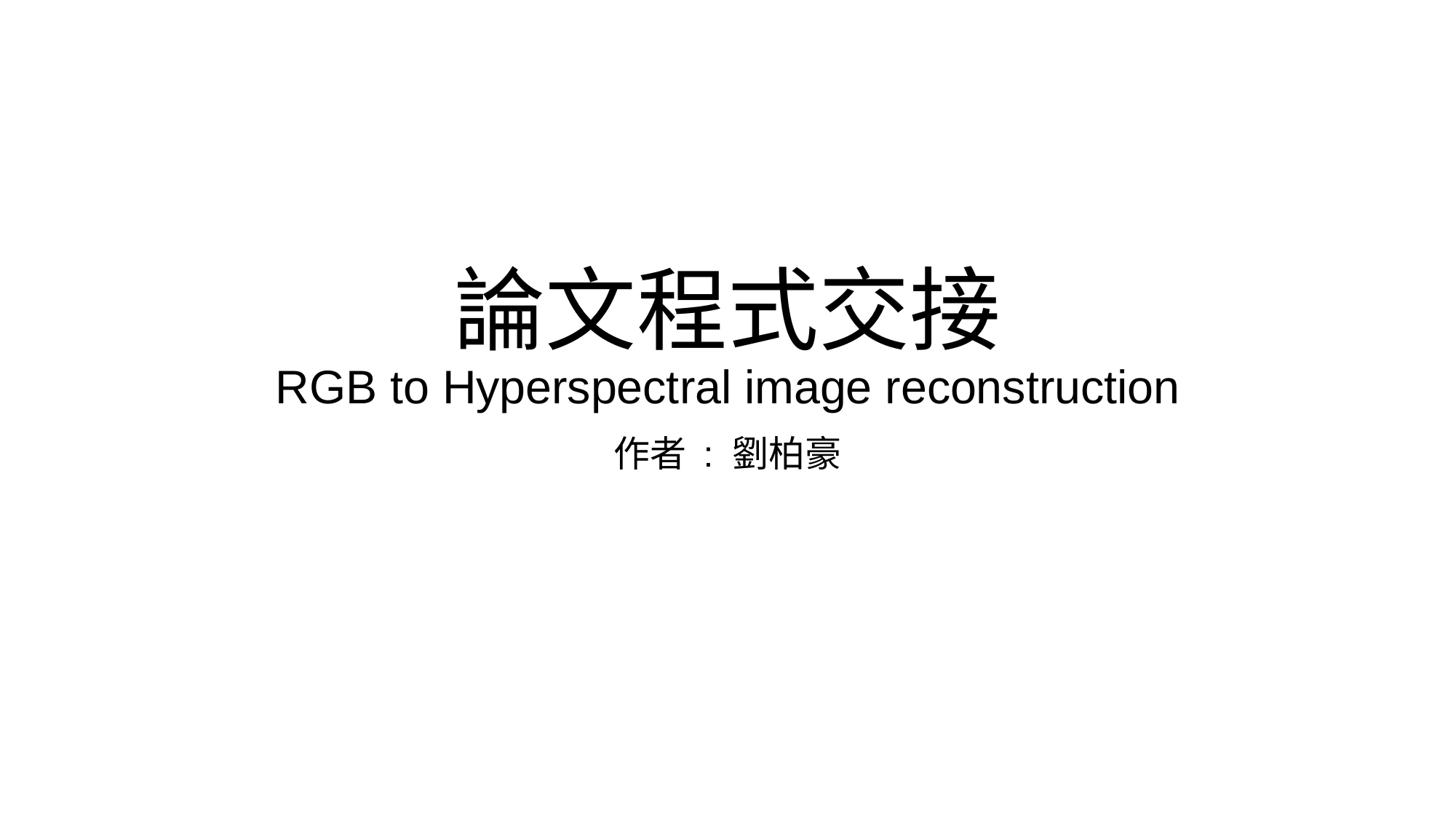

# 論文程式交接 RGB to Hyperspectral image reconstruction
作者 : 劉柏豪